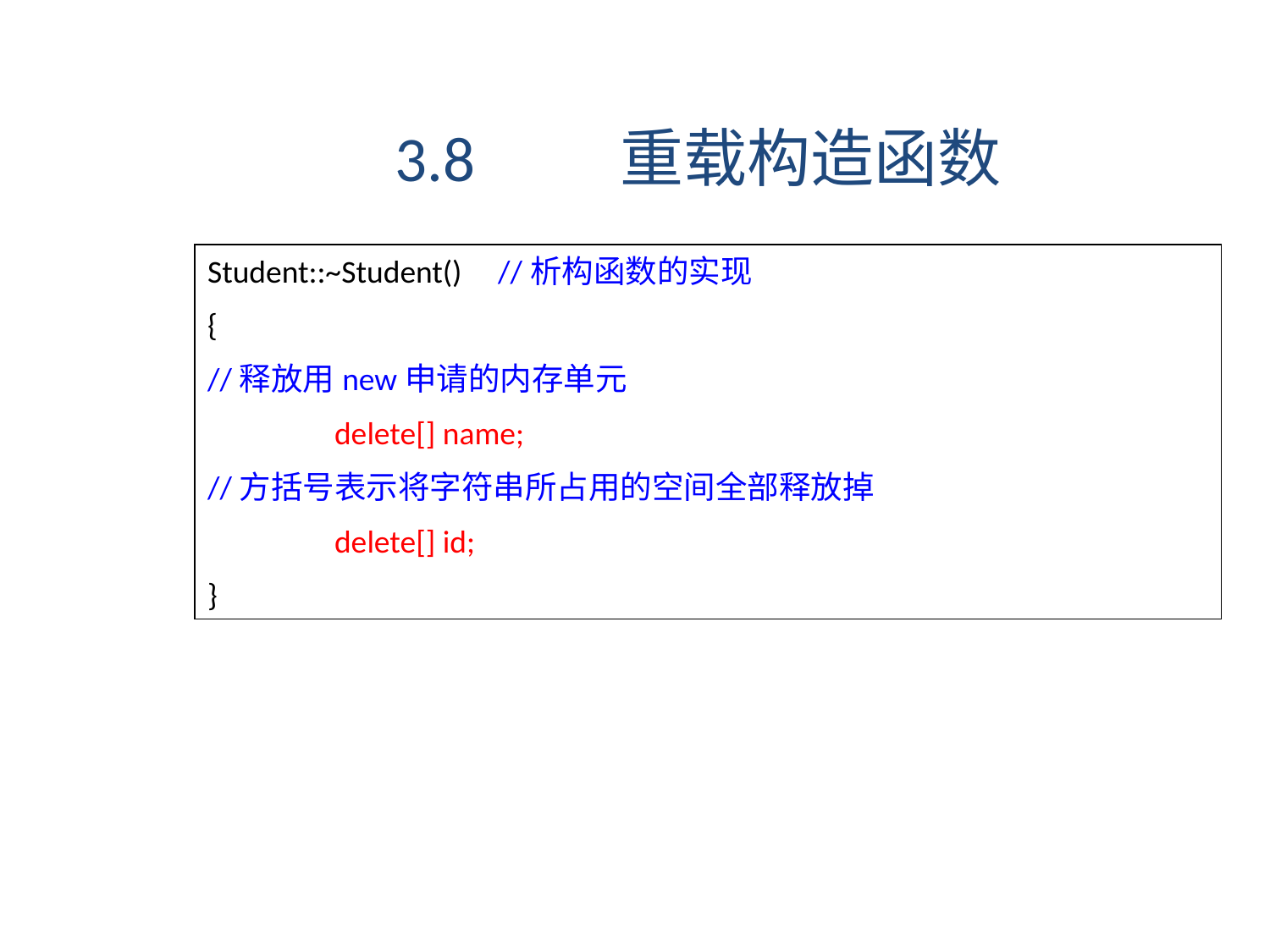

3.8         重载构造函数
Student::~Student()     //析构函数的实现
{
//释放用new申请的内存单元
	delete[] name;
//方括号表示将字符串所占用的空间全部释放掉
	delete[] id;
}